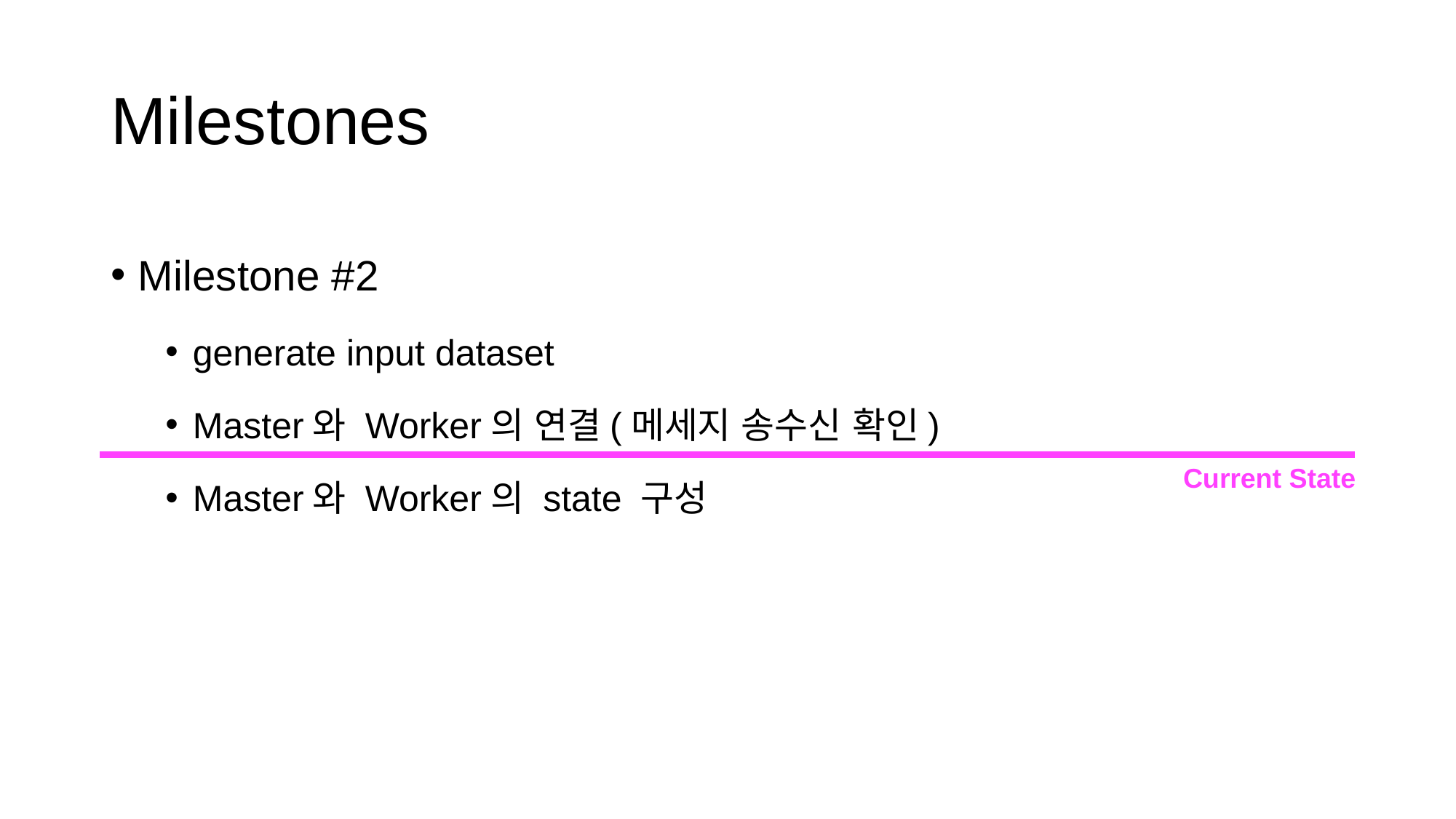

# Milestones
Milestone #2
generate input dataset
Master와 Worker의 연결(메세지 송수신 확인)
Master와 Worker의 state 구성

Current State